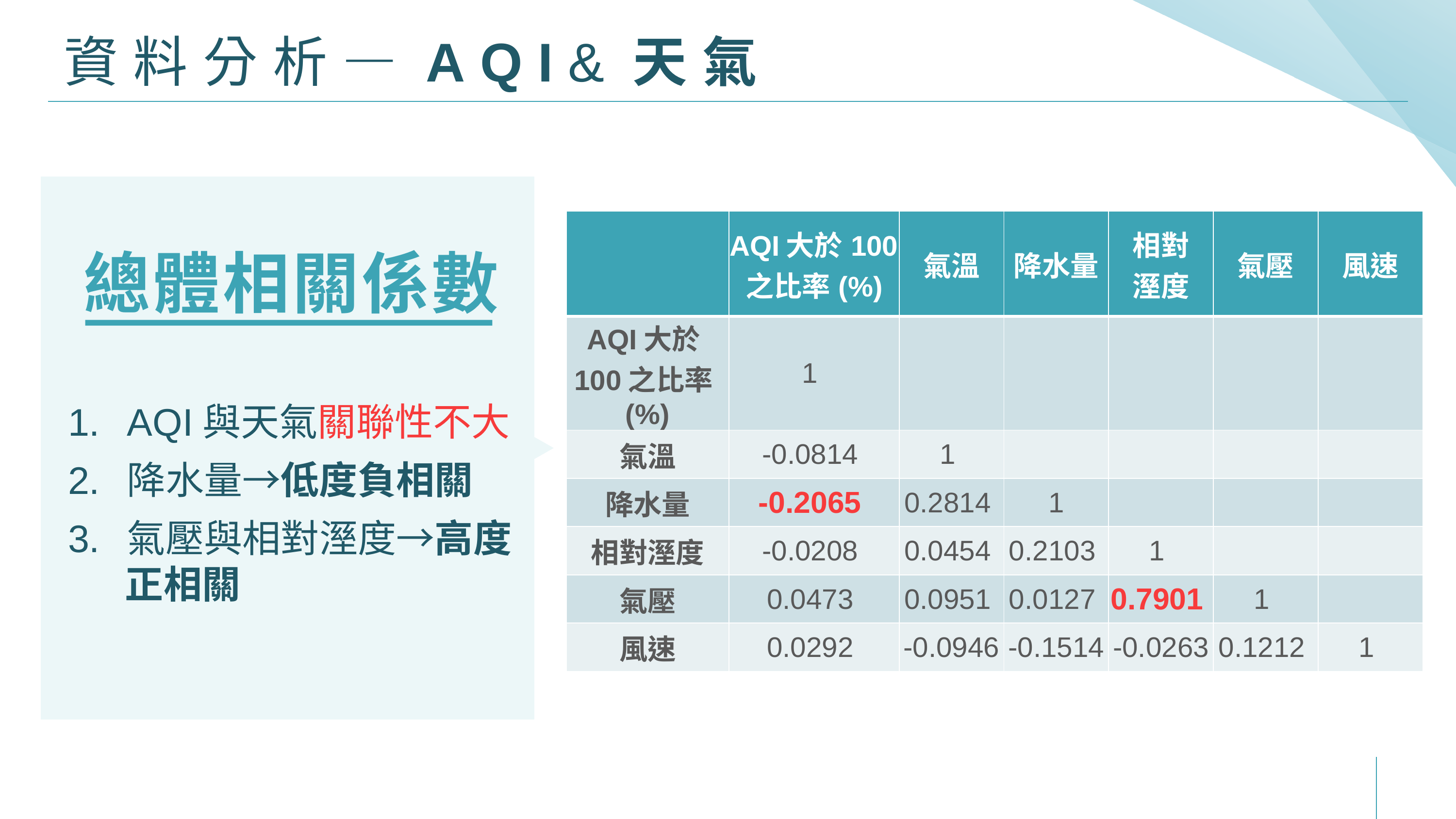

# 資料分析—AQI&天氣

|  | AQI大於100之比率(%) | 氣溫 | 降水量 | 相對 溼度 | 氣壓 | 風速 |
| --- | --- | --- | --- | --- | --- | --- |
| AQI大於100之比率(%) | 1 |  |  |  |  |  |
| 氣溫 | -0.0814 | 1 |  |  |  |  |
| 降水量 | -0.2065 | 0.2814 | 1 |  |  |  |
| 相對溼度 | -0.0208 | 0.0454 | 0.2103 | 1 |  |  |
| 氣壓 | 0.0473 | 0.0951 | 0.0127 | 0.7901 | 1 |  |
| 風速 | 0.0292 | -0.0946 | -0.1514 | -0.0263 | 0.1212 | 1 |
總體相關係數
AQI與天氣關聯性不大
降水量→低度負相關
氣壓與相對溼度→高度
正相關